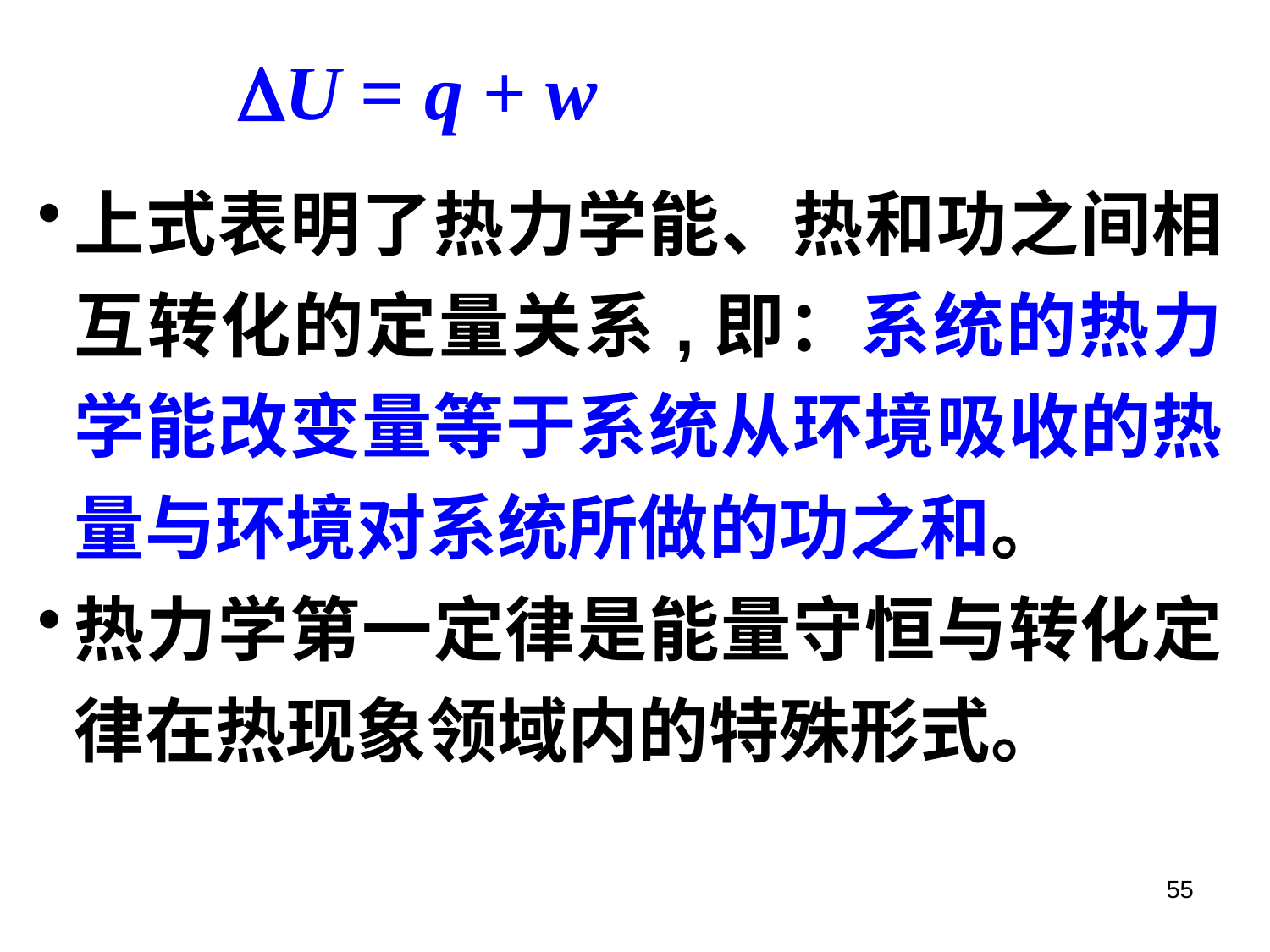

ΔU = q + w
上式表明了热力学能、热和功之间相互转化的定量关系,即：系统的热力学能改变量等于系统从环境吸收的热量与环境对系统所做的功之和。
热力学第一定律是能量守恒与转化定律在热现象领域内的特殊形式。
55